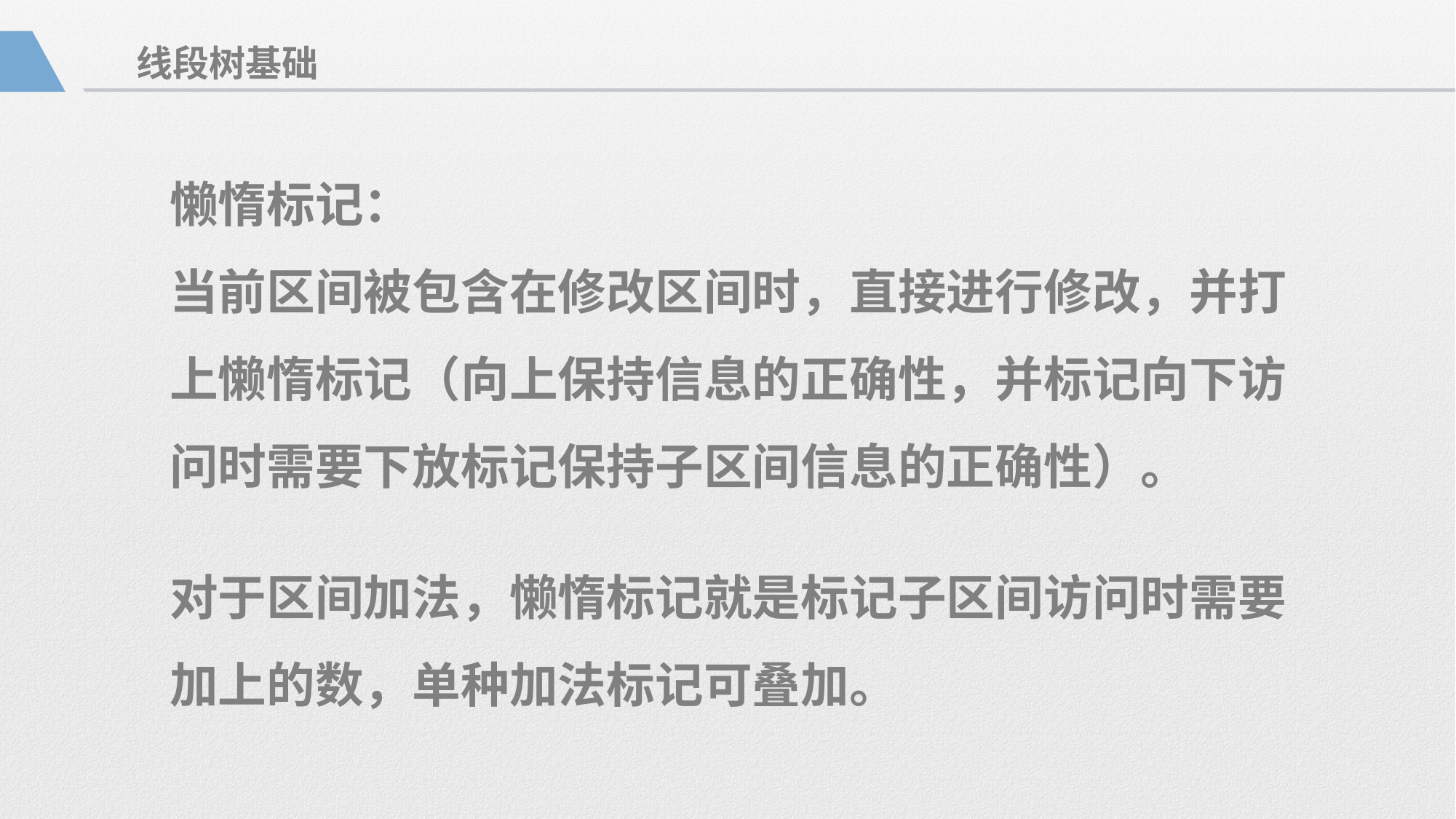

线段树基础
懒惰标记：
当前区间被包含在修改区间时，直接进行修改，并打上懒惰标记（向上保持信息的正确性，并标记向下访问时需要下放标记保持子区间信息的正确性）。

对于区间加法，懒惰标记就是标记子区间访问时需要加上的数，单种加法标记可叠加。